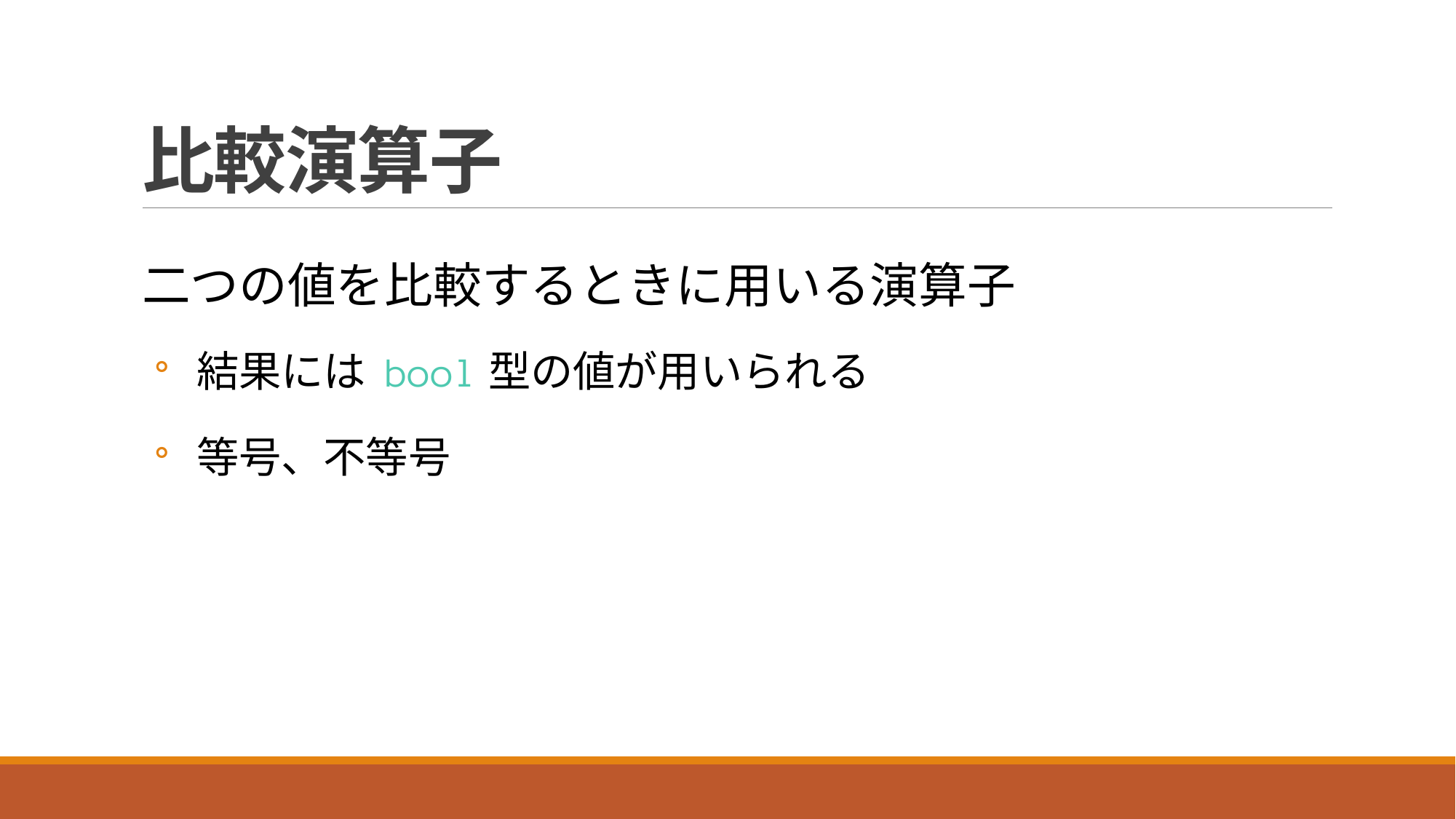

# 比較演算子
二つの値を比較するときに用いる演算子
 結果には bool型の値が用いられる
 等号、不等号